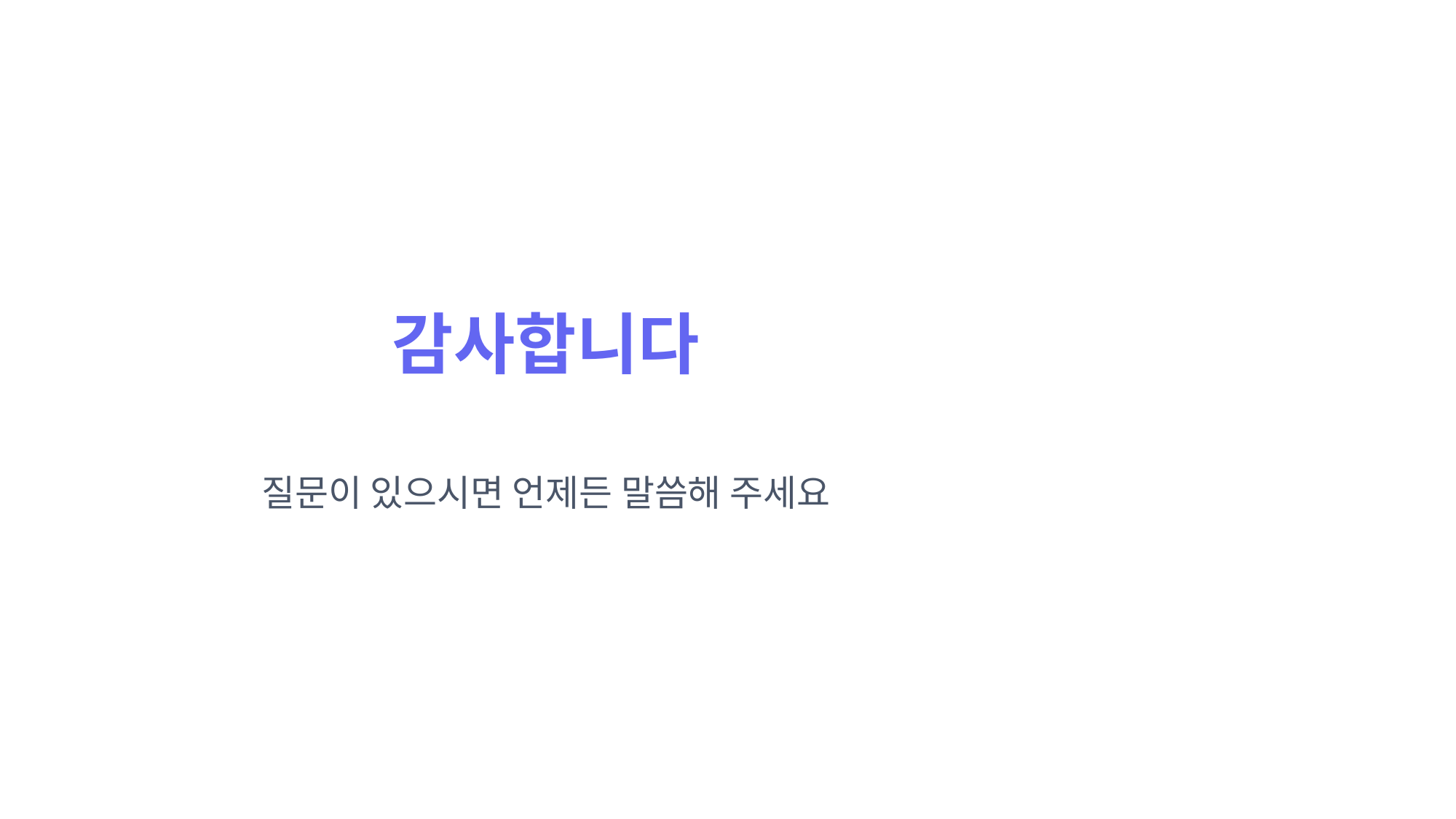

# 감사합니다
질문이 있으시면 언제든 말씀해 주세요